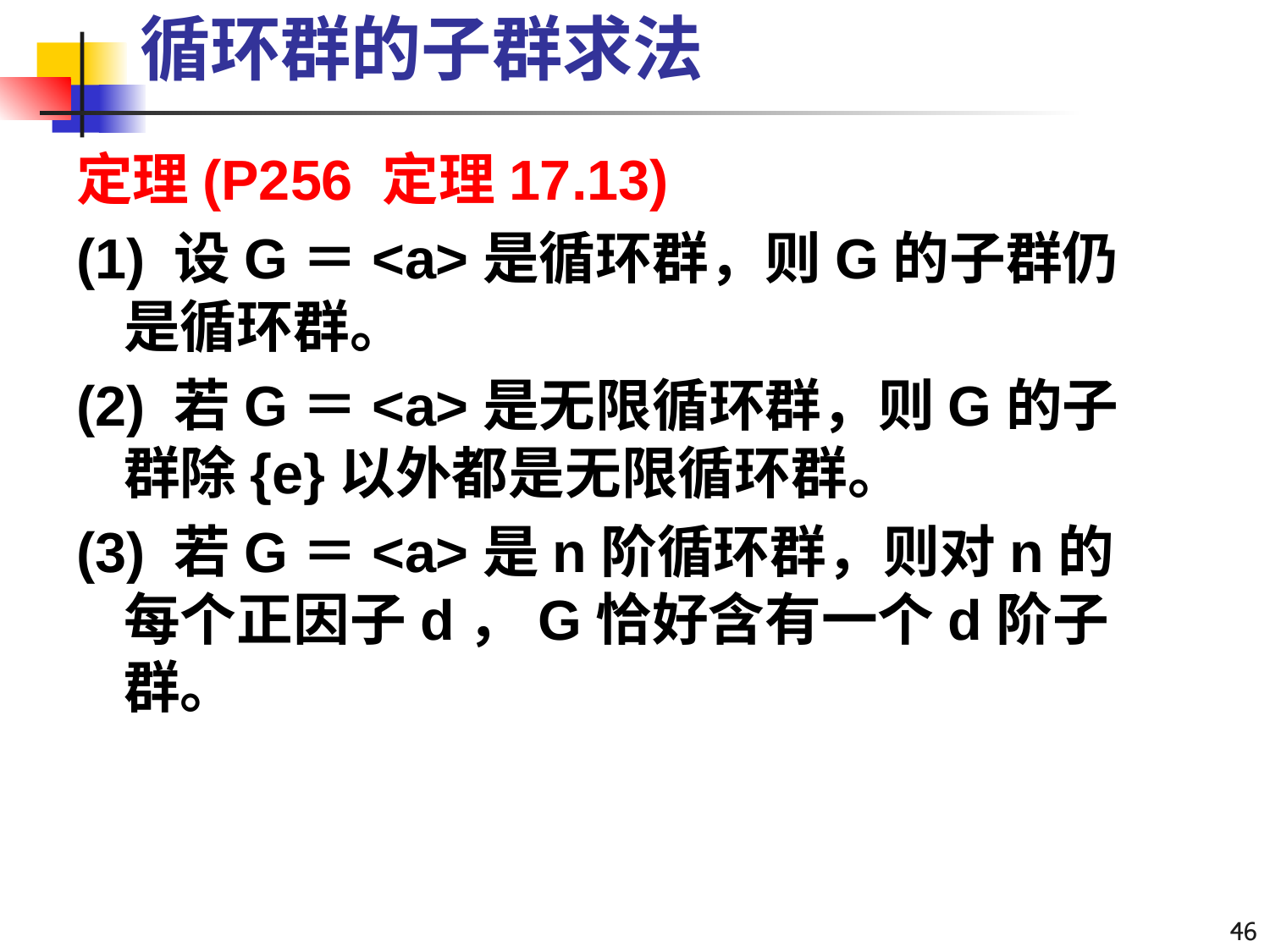

# 循环群的子群求法
定理(P256 定理17.13)
(1) 设G＝<a>是循环群，则G的子群仍是循环群。
(2) 若G＝<a>是无限循环群，则G的子群除{e}以外都是无限循环群。
(3) 若G＝<a>是n阶循环群，则对n的每个正因子d，G恰好含有一个d阶子群。
46